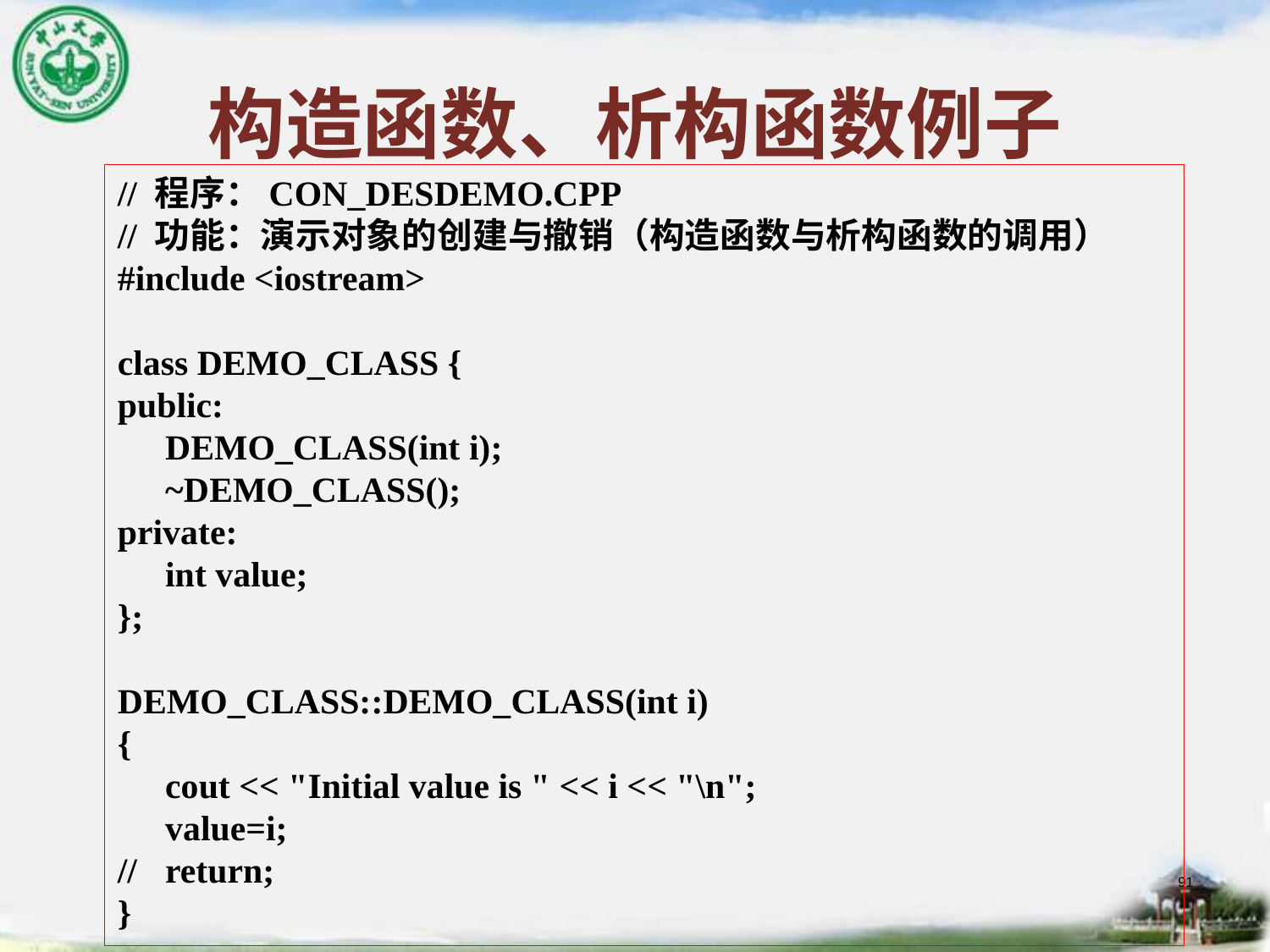

# 构造函数、析构函数例子
// 程序：CON_DESDEMO.CPP
// 功能：演示对象的创建与撤销（构造函数与析构函数的调用）
#include <iostream>

class DEMO_CLASS {
public:
	DEMO_CLASS(int i);
	~DEMO_CLASS();
private:
	int value;
};

DEMO_CLASS::DEMO_CLASS(int i)
{
	cout << "Initial value is " << i << "\n";
	value=i;
//	return;
}
91